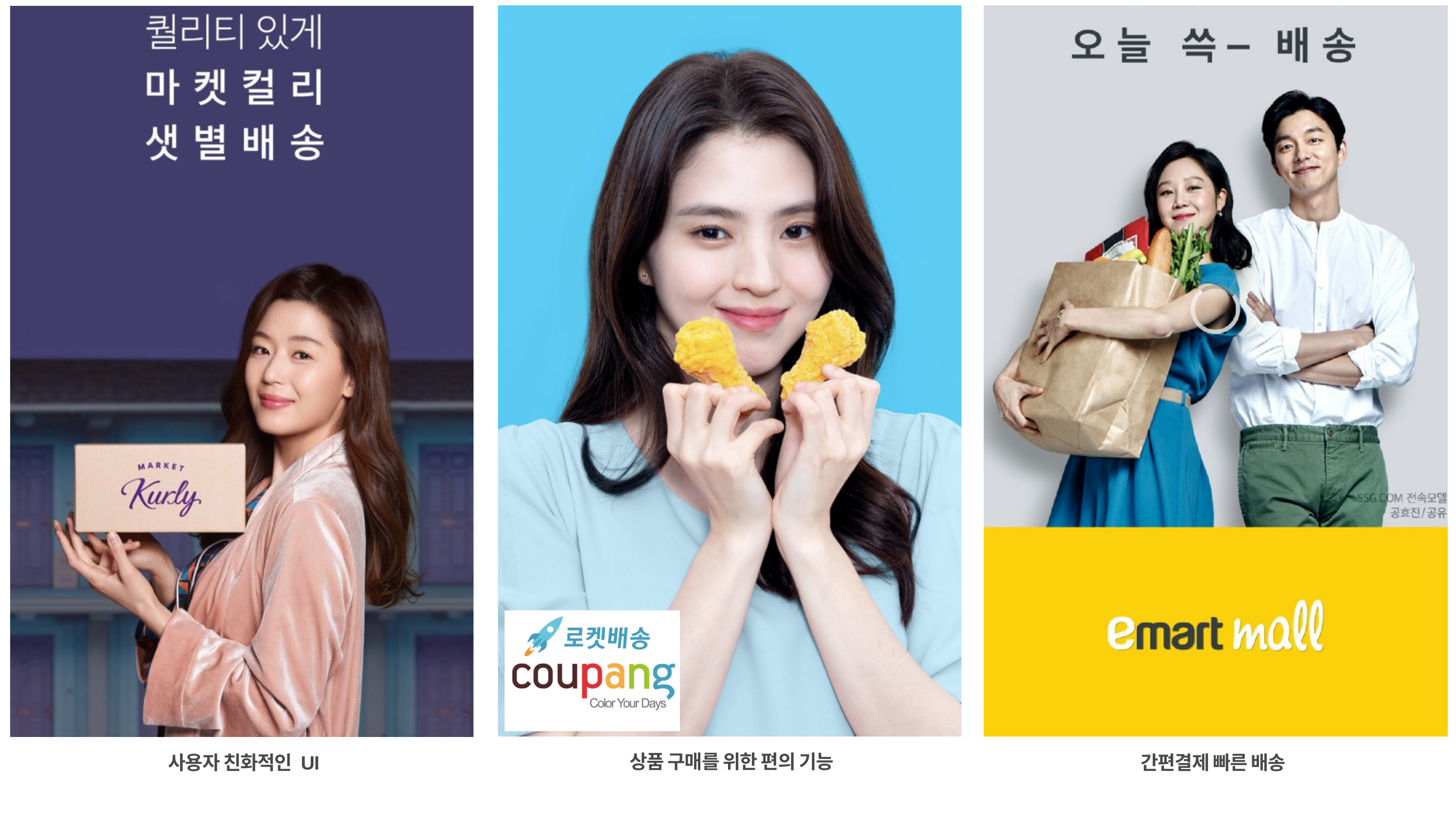

상품 구매를 위한 편의 기능

간편결제 빠른 배송

사용자 친화적인 UI